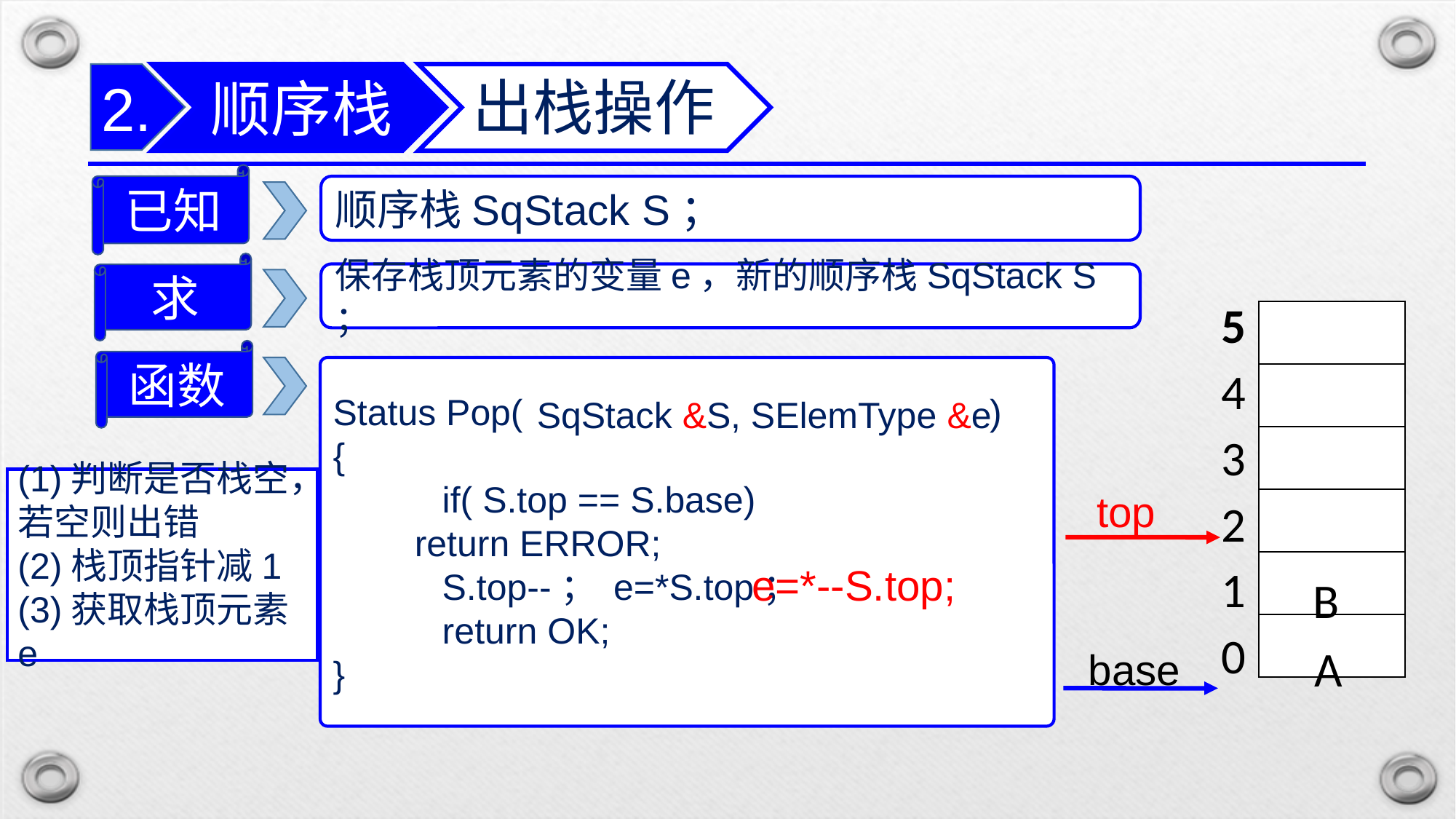

顺序栈

2.
出栈操作
已知
顺序栈SqStack S；

求
保存栈顶元素的变量e，新的顺序栈SqStack S ；

|  |
| --- |
|  |
|  |
|  |
|  |
|  |
| 5 |
| --- |
| 4 |
| 3 |
| 2 |
| 1 |
| 0 |
函数

Status Pop(                                              )
{
	if( S.top == S.base)
        return ERROR;
	S.top--； e=*S.top；
	return OK;
}
SqStack &S, SElemType &e
(1)判断是否栈空，若空则出错
(2)栈顶指针减1
(3)获取栈顶元素e
top

e=*--S.top;
B
A
base